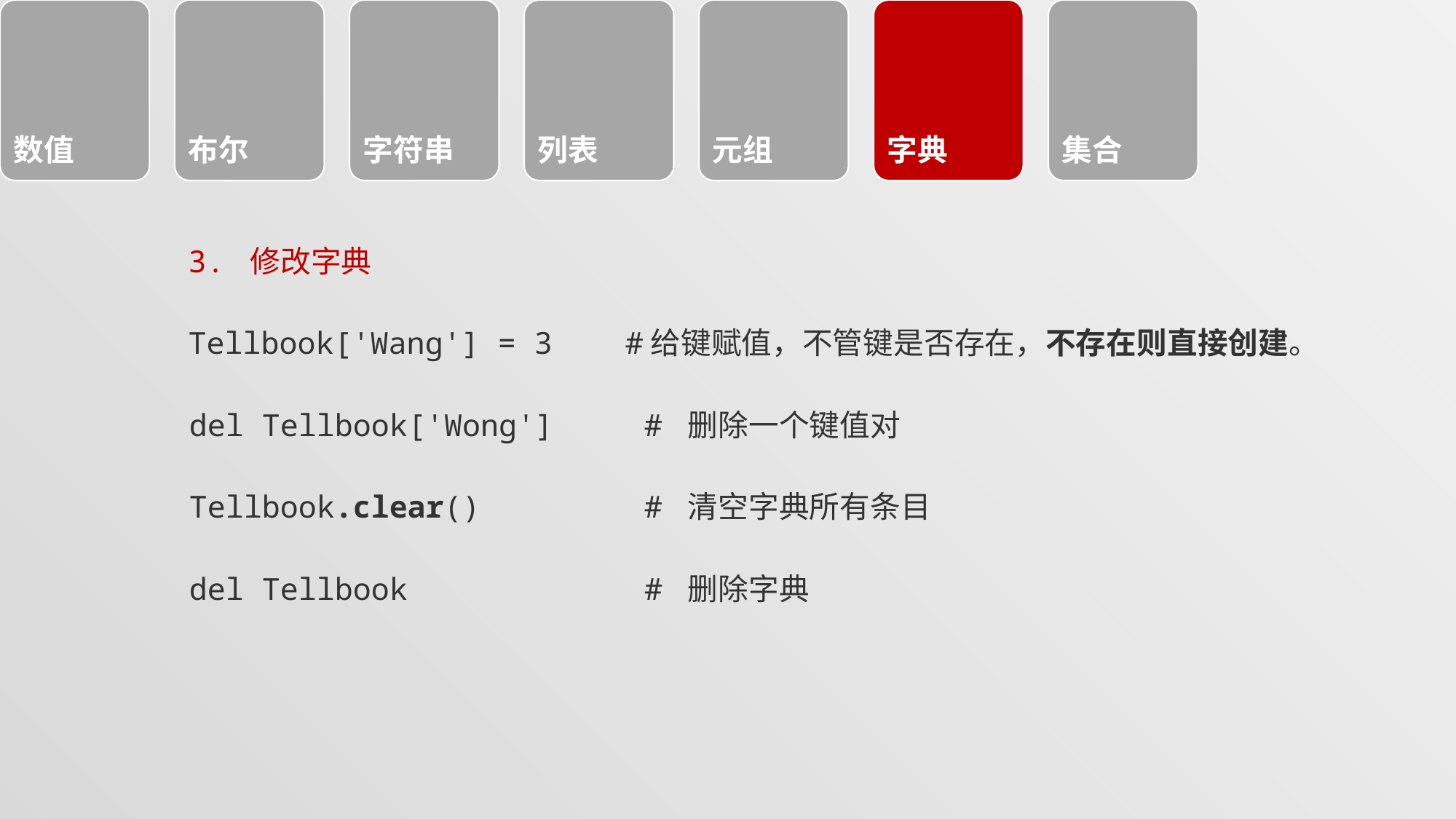

#
3. 修改字典
Tellbook['Wang'] = 3    #给键赋值，不管键是否存在，不存在则直接创建。
del Tellbook['Wong']     # 删除一个键值对
Tellbook.clear()         # 清空字典所有条目
del Tellbook             # 删除字典